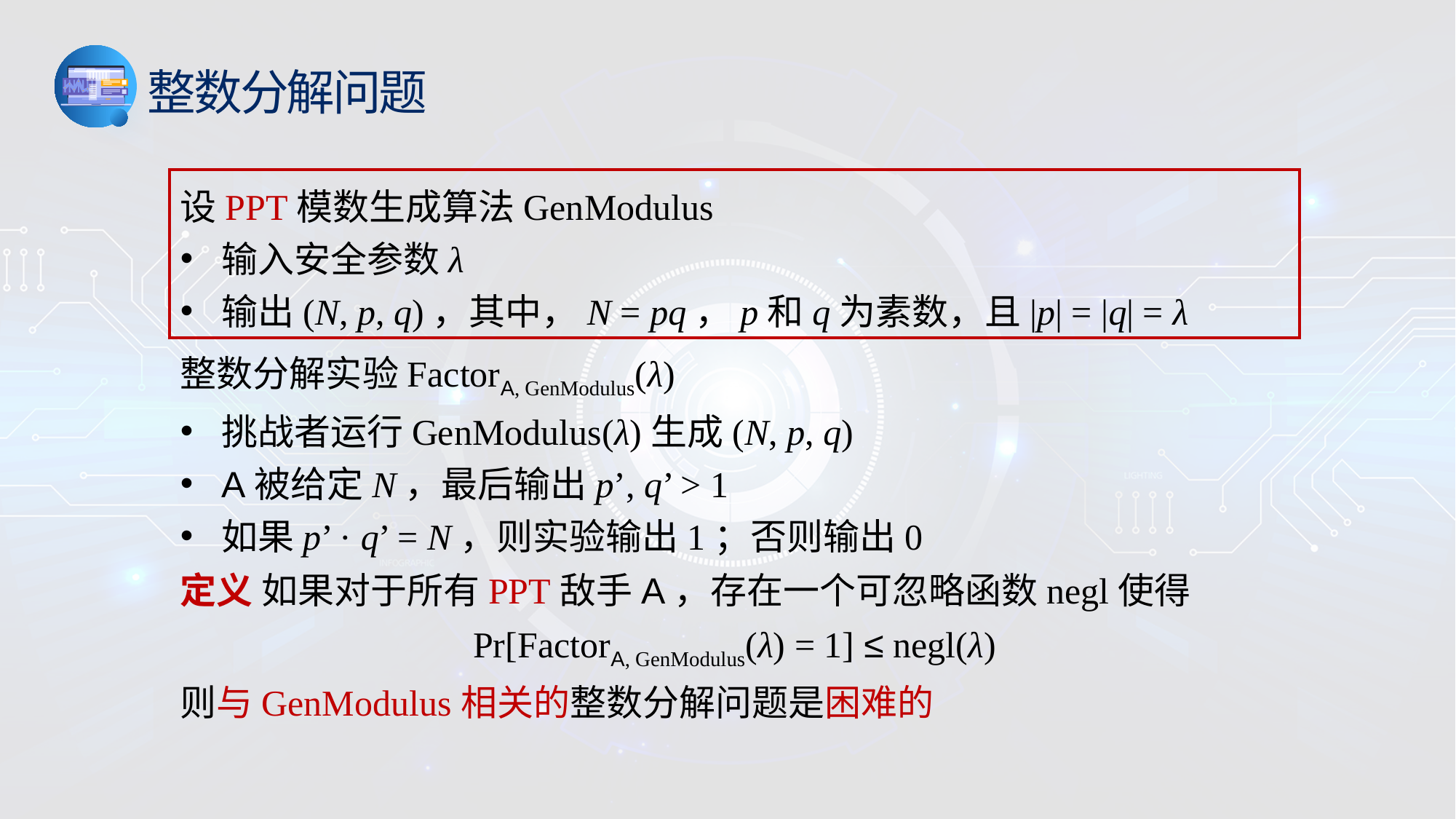

整数分解问题

设PPT模数生成算法GenModulus
输入安全参数λ
输出(N, p, q)，其中，N = pq，p和q为素数，且|p| = |q| = λ
整数分解实验FactorA, GenModulus(λ)
挑战者运行GenModulus(λ)生成(N, p, q)
A被给定N，最后输出p’, q’ > 1
如果p’ · q’ = N，则实验输出1；否则输出0
定义 如果对于所有PPT敌手A，存在一个可忽略函数negl使得
Pr[FactorA, GenModulus(λ) = 1] ≤ negl(λ)
则与GenModulus相关的整数分解问题是困难的